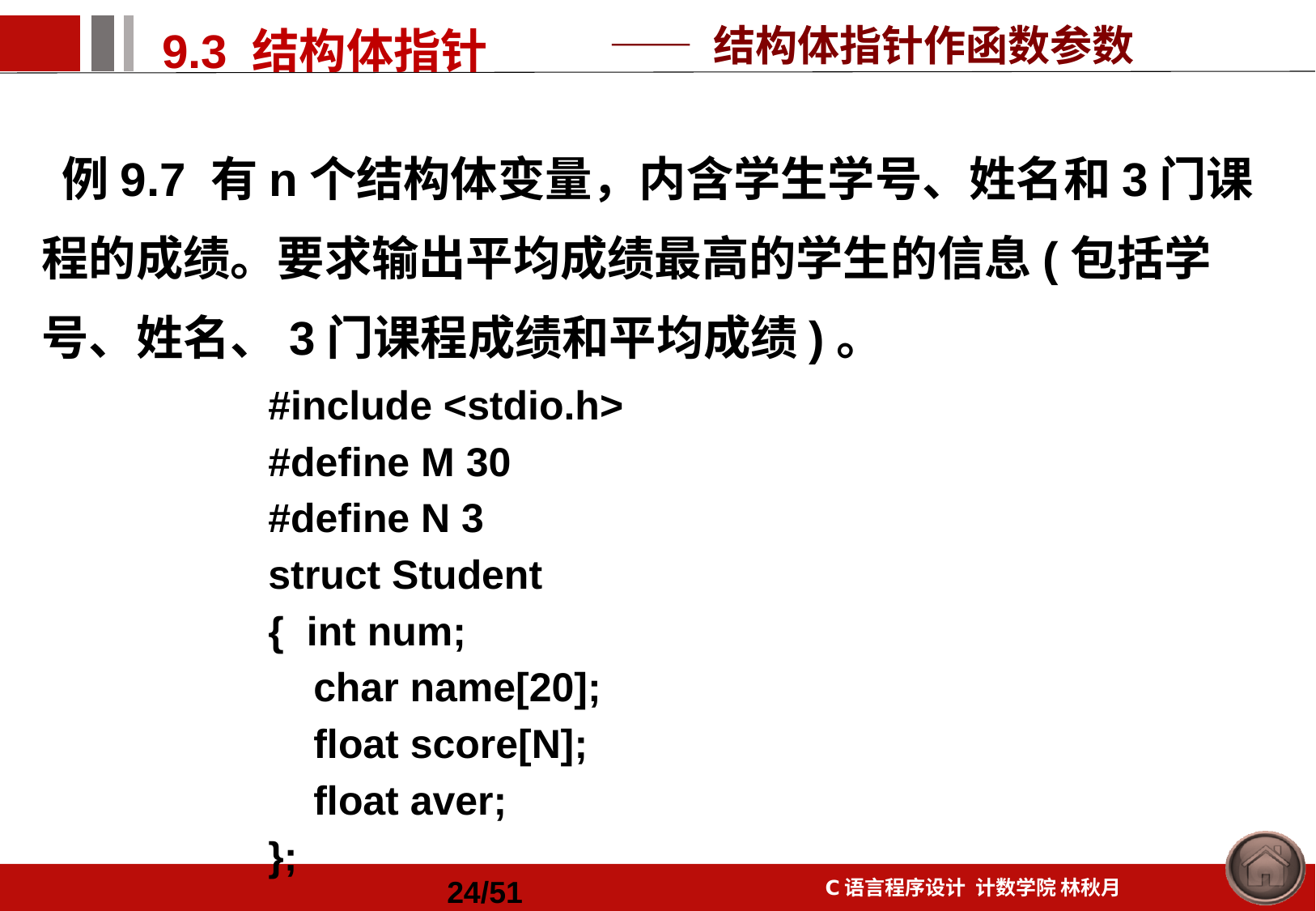

—— 结构体指针作函数参数
  例9.7 有n个结构体变量，内含学生学号、姓名和3门课程的成绩。要求输出平均成绩最高的学生的信息(包括学号、姓名、3门课程成绩和平均成绩)。
#include <stdio.h>
#define M 30
#define N 3
struct Student
{  int num;
    char name[20];
    float score[N];
    float aver;
};